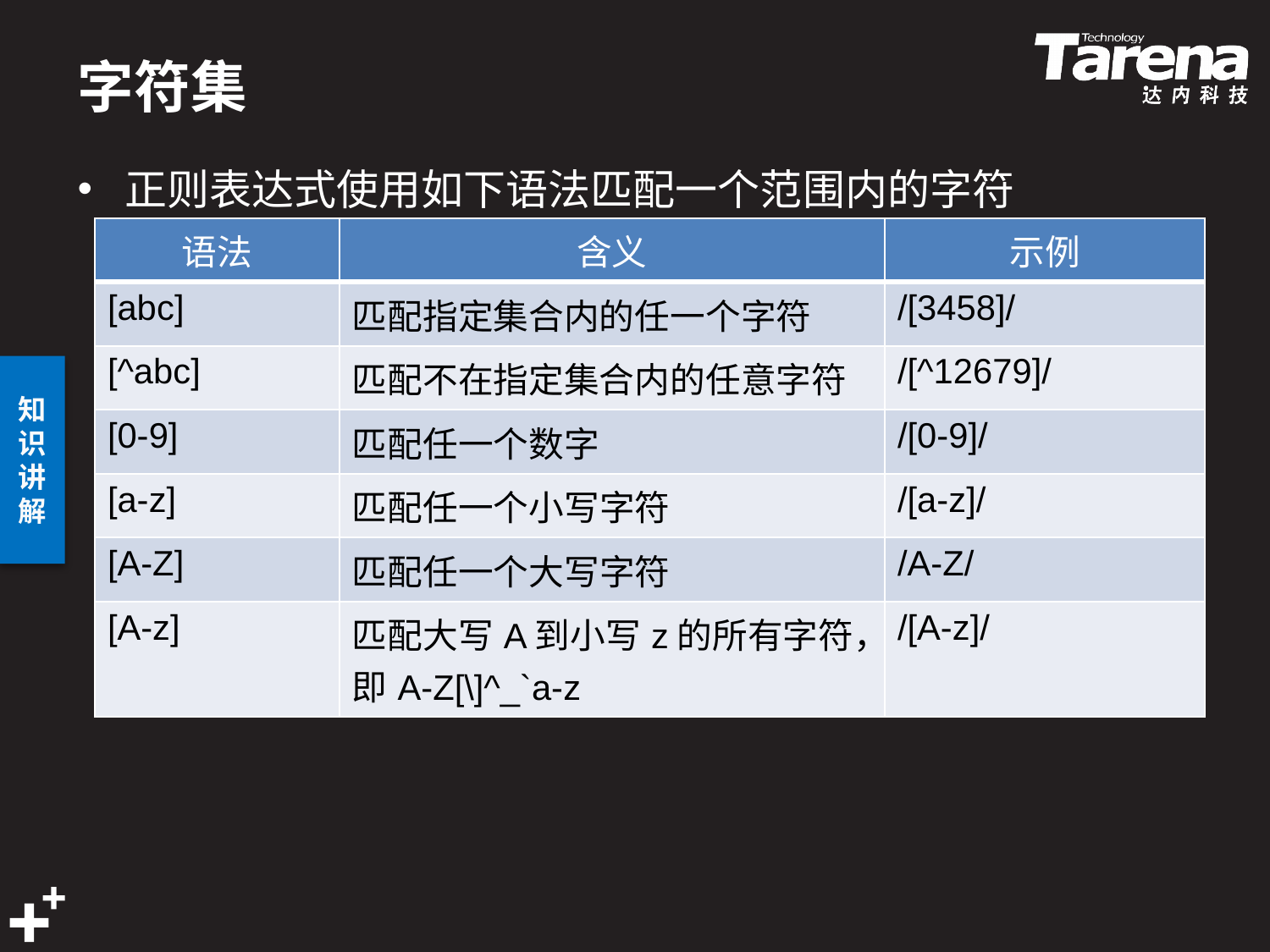

# 字符集
正则表达式使用如下语法匹配一个范围内的字符
| 语法 | 含义 | 示例 |
| --- | --- | --- |
| [abc] | 匹配指定集合内的任一个字符 | /[3458]/ |
| [^abc] | 匹配不在指定集合内的任意字符 | /[^12679]/ |
| [0-9] | 匹配任一个数字 | /[0-9]/ |
| [a-z] | 匹配任一个小写字符 | /[a-z]/ |
| [A-Z] | 匹配任一个大写字符 | /A-Z/ |
| [A-z] | 匹配大写A到小写z的所有字符，即A-Z[\]^\_`a-z | /[A-z]/ |